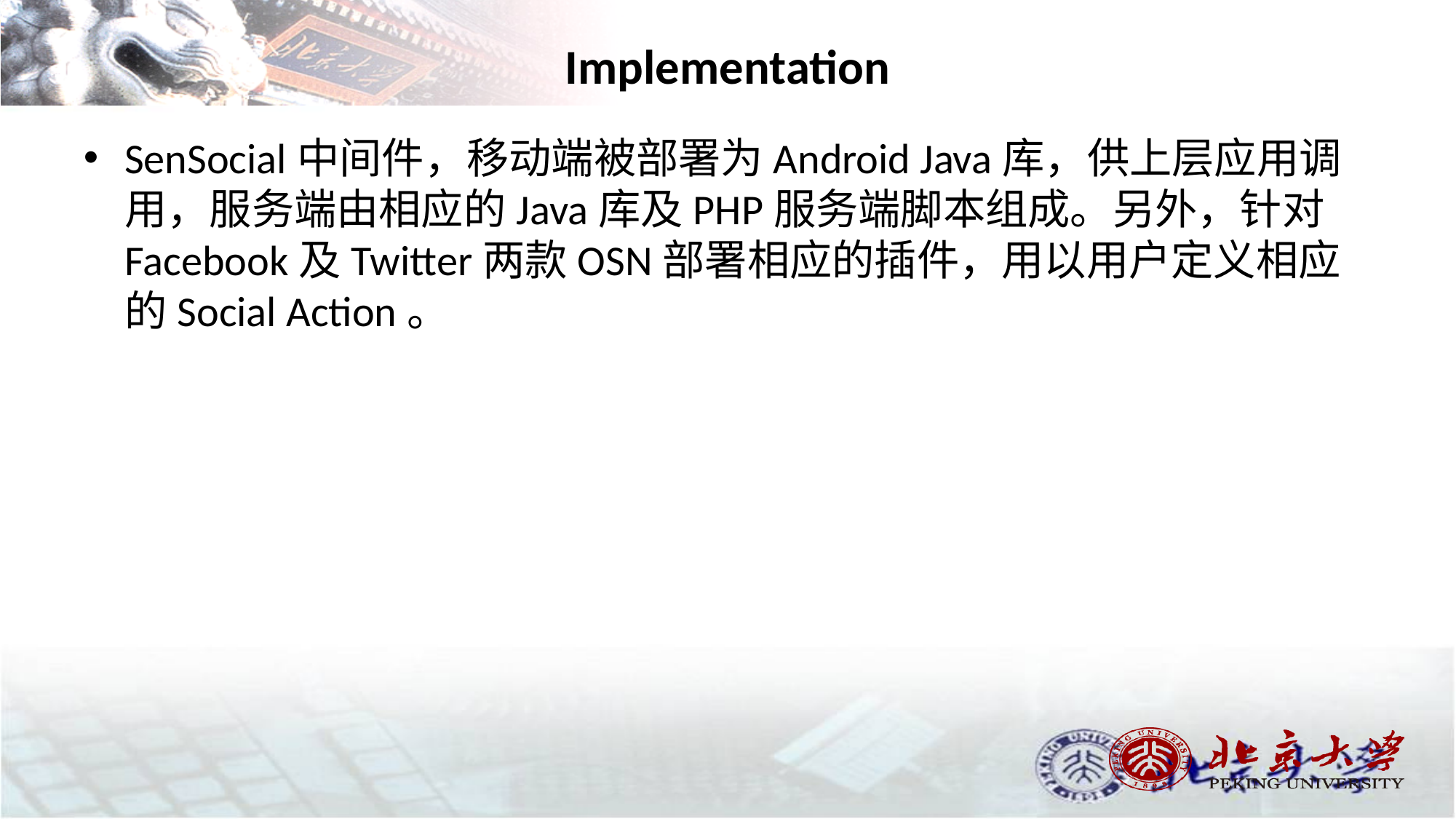

# Implementation
SenSocial中间件，移动端被部署为Android Java库，供上层应用调用，服务端由相应的Java库及PHP服务端脚本组成。另外，针对Facebook及Twitter两款OSN部署相应的插件，用以用户定义相应的Social Action。